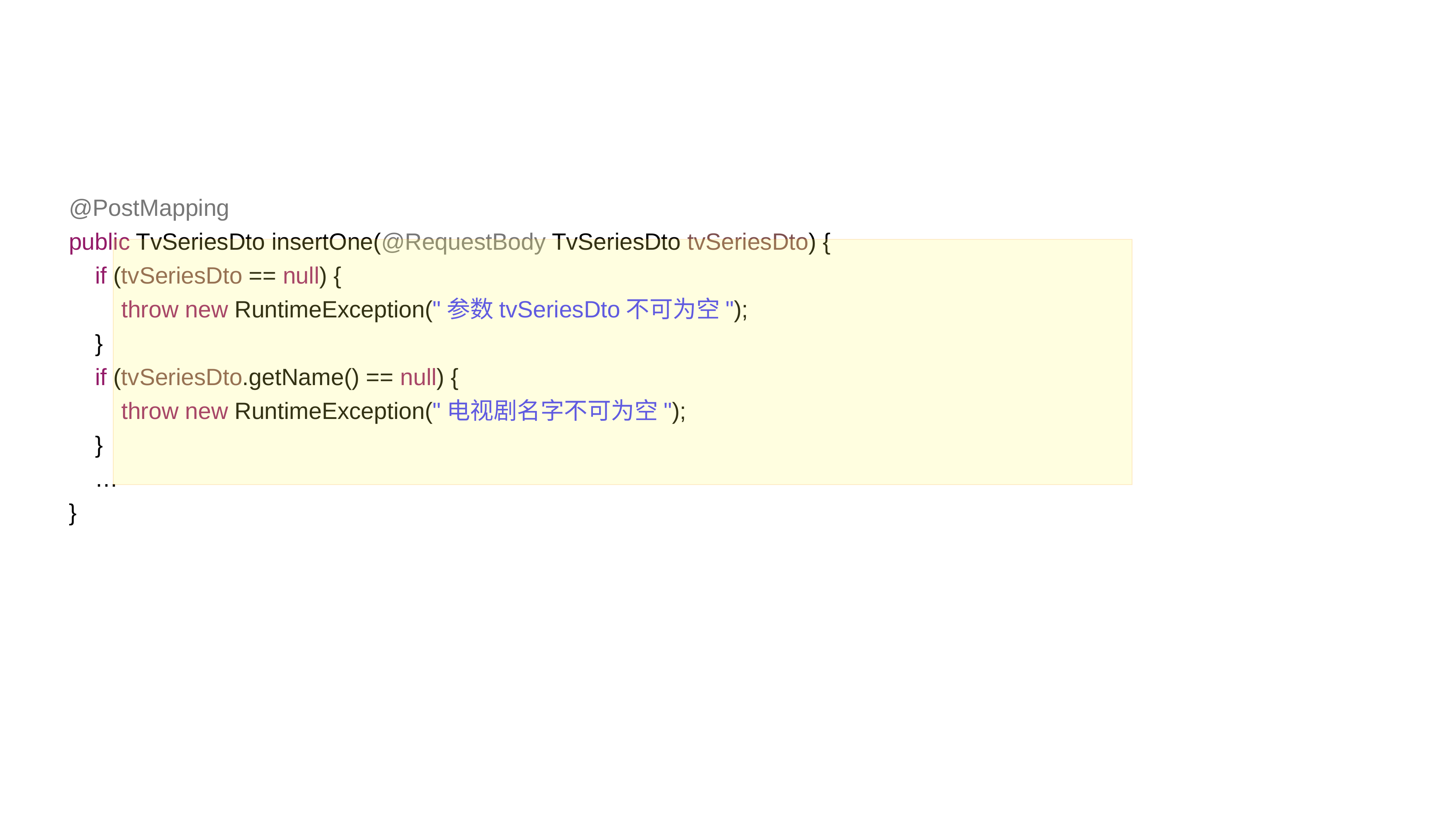

@PostMapping
    public TvSeriesDto insertOne(@RequestBody TvSeriesDto tvSeriesDto) {
        if (tvSeriesDto == null) {
            throw new RuntimeException("参数tvSeriesDto不可为空");
        }
        if (tvSeriesDto.getName() == null) {
            throw new RuntimeException("电视剧名字不可为空");
        }
        …
    }